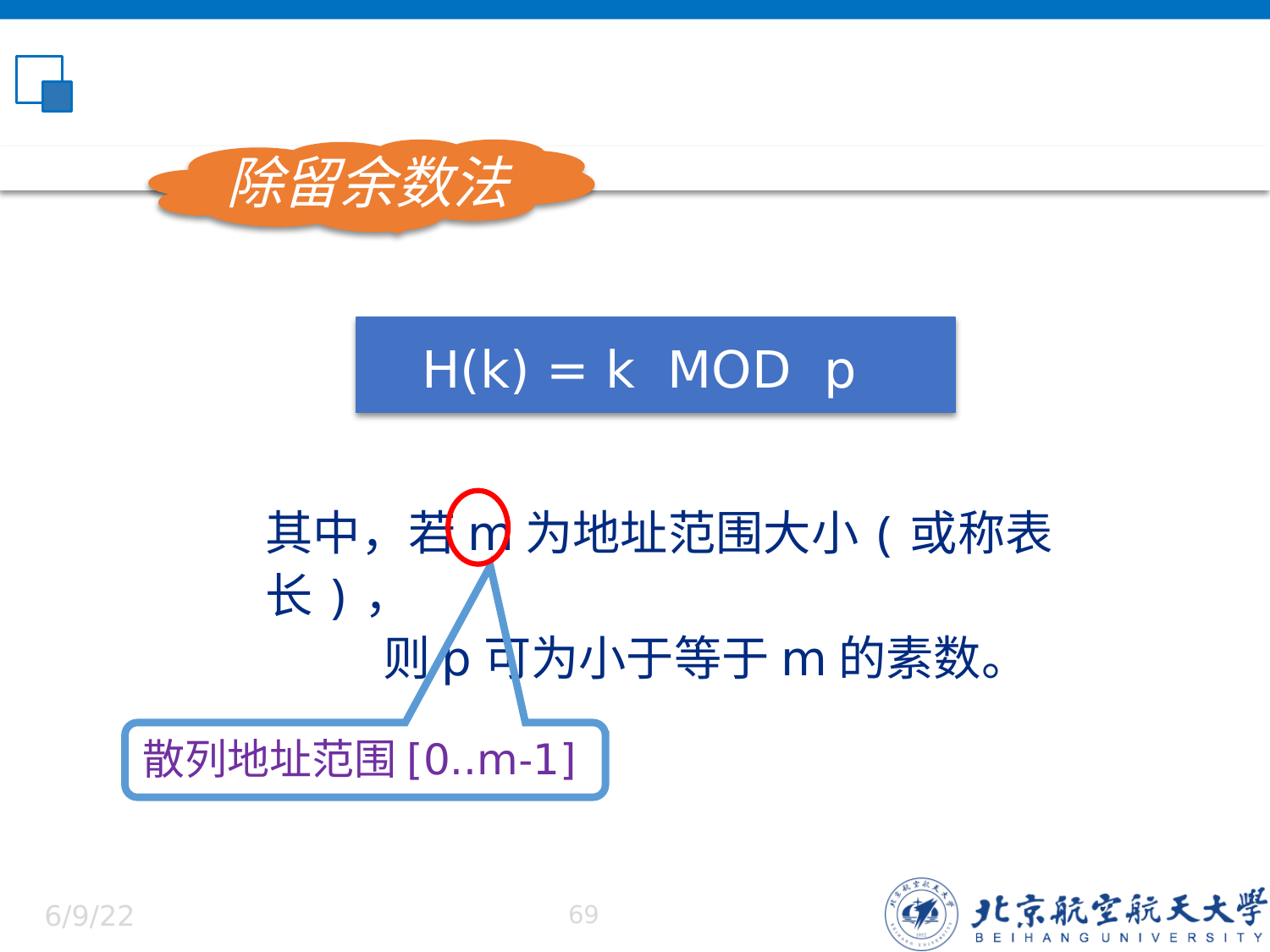

除留余数法

H(k) = k  MOD  p

散列地址范围[0..m-1]
其中，若m为地址范围大小(或称表长)，
          则p可为小于等于m的素数。
6/9/22
69